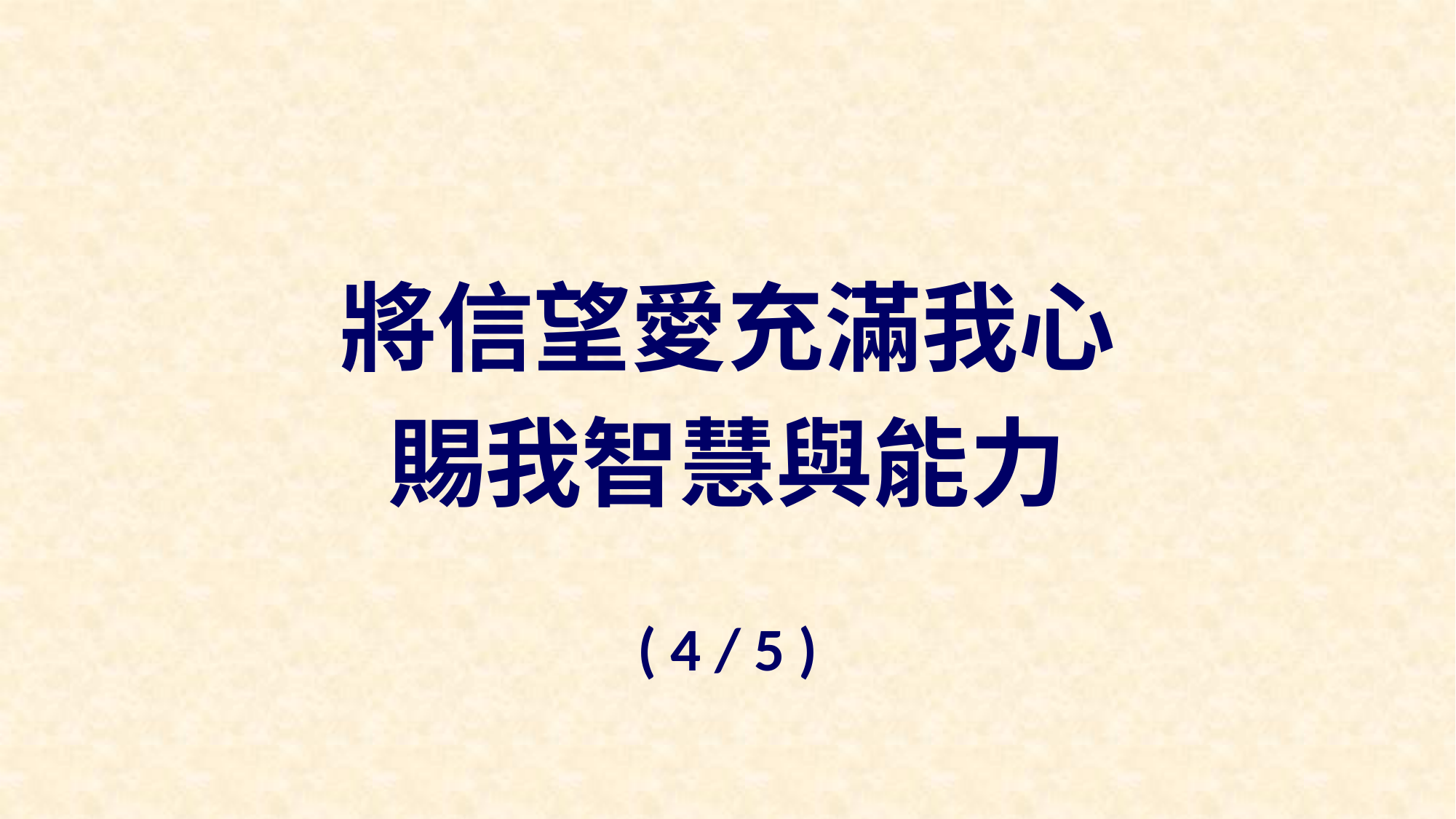

將信望愛充滿我心
賜我智慧與能力
( 4 / 5 )